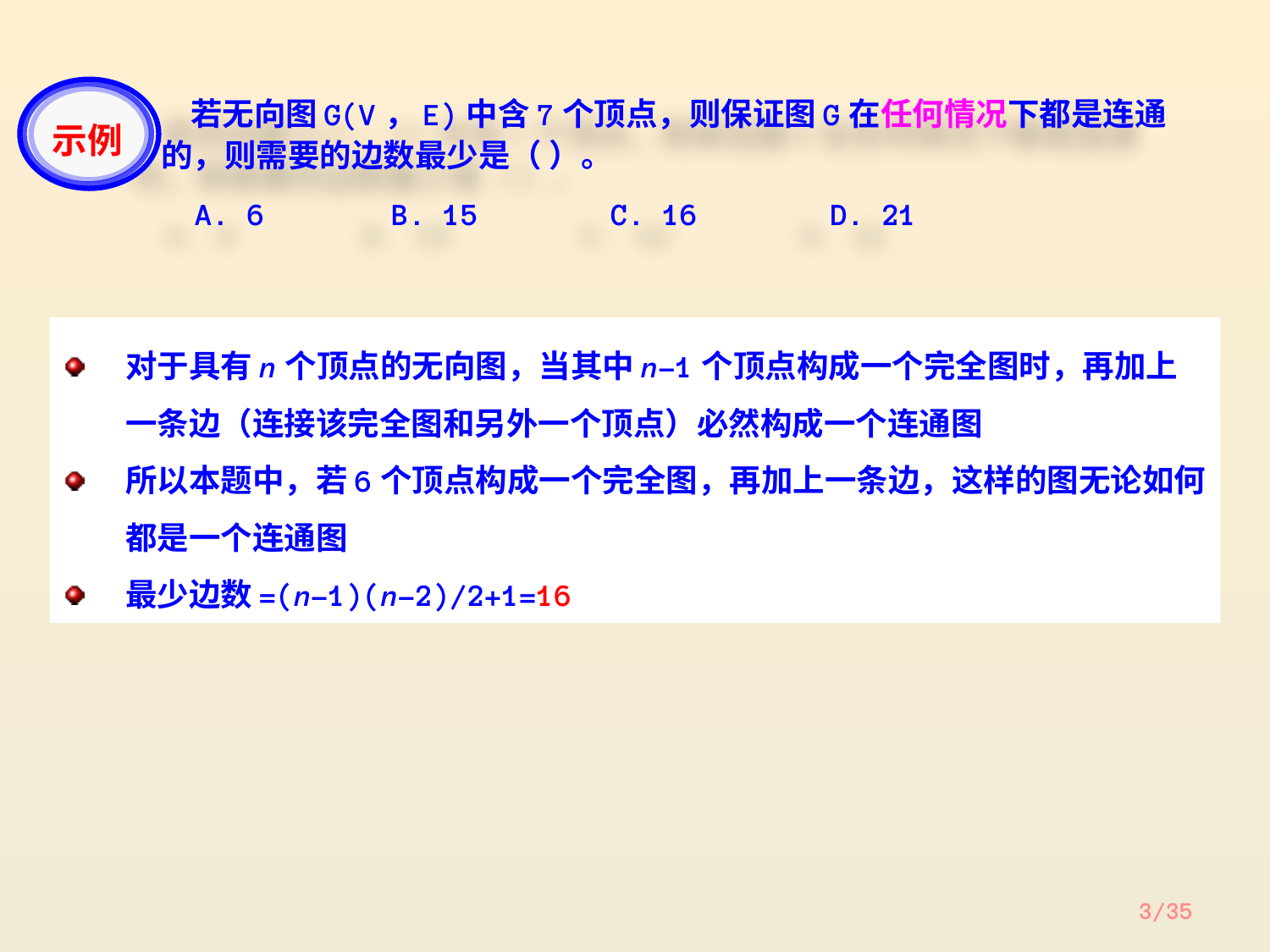

示例
   若无向图G(V，E)中含7个顶点，则保证图G在任何情况下都是连通的，则需要的边数最少是（ ）。
  A. 6	      B. 15	    C. 16	  D. 21
对于具有n个顶点的无向图，当其中n-1个顶点构成一个完全图时，再加上一条边（连接该完全图和另外一个顶点）必然构成一个连通图
所以本题中，若6个顶点构成一个完全图，再加上一条边，这样的图无论如何都是一个连通图
最少边数=(n-1)(n-2)/2+1=16
3/35